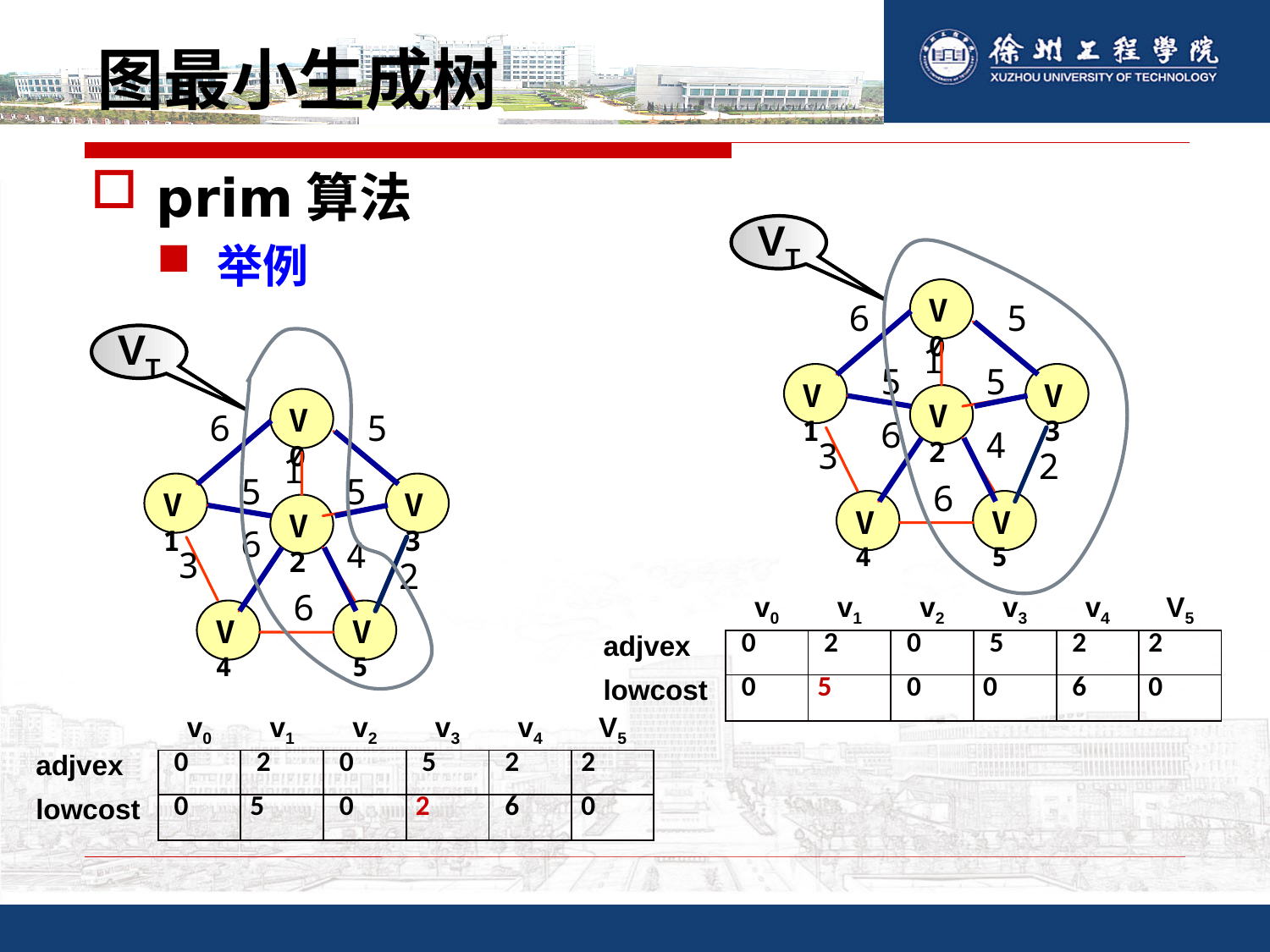

# 图最小生成树
prim算法
举例
VT

V0

V1

V3

V2

V4

V5

6
5
1
5
5
6
4
3
2
6

VT

V0

V1

V3

V2

V4

V5

6
5
1
5
5
6
4
3
2
6

|  | v0 | v1 | v2 | v3 | v4 | V5 |
| --- | --- | --- | --- | --- | --- | --- |
| adjvex | 0 | 2 | 0 | 5 | 2 | 2 |
| lowcost | 0 | 5 | 0 | 0 | 6 | 0 |
|  | v0 | v1 | v2 | v3 | v4 | V5 |
| --- | --- | --- | --- | --- | --- | --- |
| adjvex | 0 | 2 | 0 | 5 | 2 | 2 |
| lowcost | 0 | 5 | 0 | 2 | 6 | 0 |